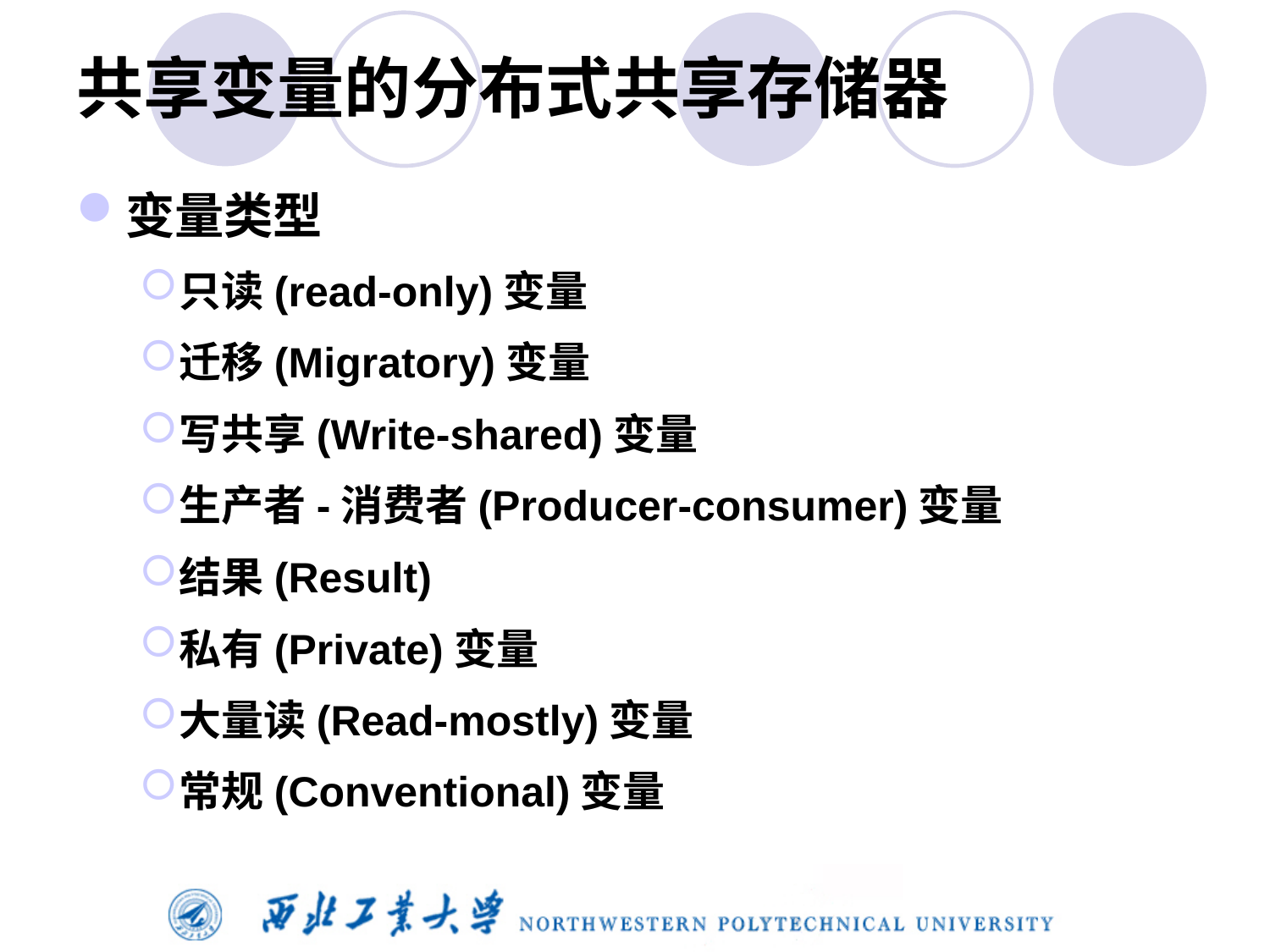

# 共享变量的分布式共享存储器
变量类型
只读(read-only)变量
迁移(Migratory)变量
写共享(Write-shared)变量
生产者-消费者(Producer-consumer)变量
结果(Result)
私有(Private)变量
大量读(Read-mostly)变量
常规(Conventional)变量